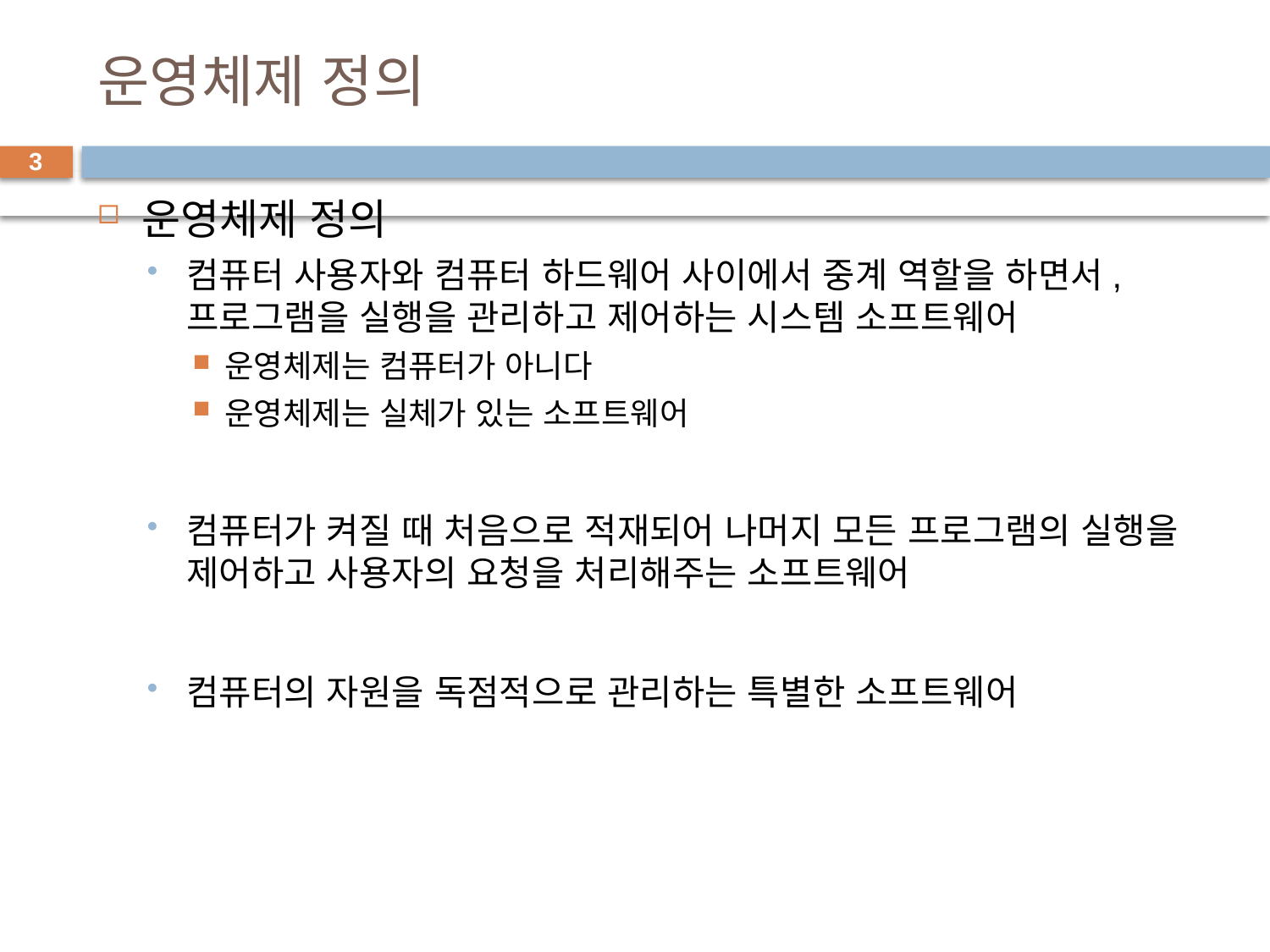

# 운영체제 정의
3
운영체제 정의
컴퓨터 사용자와 컴퓨터 하드웨어 사이에서 중계 역할을 하면서, 프로그램을 실행을 관리하고 제어하는 시스템 소프트웨어
운영체제는 컴퓨터가 아니다
운영체제는 실체가 있는 소프트웨어

컴퓨터가 켜질 때 처음으로 적재되어 나머지 모든 프로그램의 실행을 제어하고 사용자의 요청을 처리해주는 소프트웨어

컴퓨터의 자원을 독점적으로 관리하는 특별한 소프트웨어